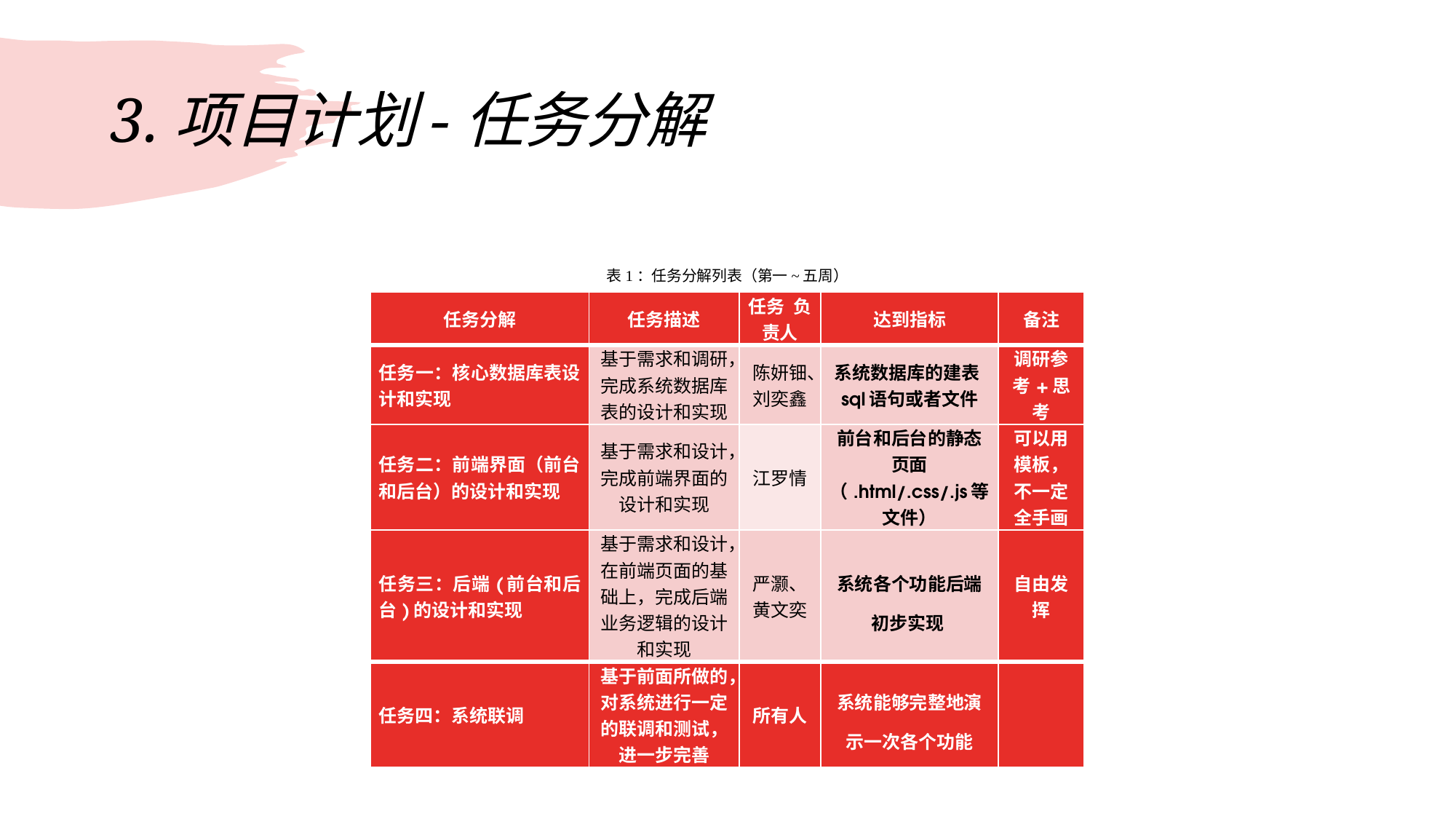

# 3.项目计划-任务分解
表1：任务分解列表（第一~五周）
| 任务分解 | 任务描述 | 任务 负责人 | 达到指标 | 备注 |
| --- | --- | --- | --- | --- |
| 任务一：核心数据库表设计和实现 | 基于需求和调研，完成系统数据库表的设计和实现 | 陈妍钿、刘奕鑫 | 系统数据库的建表sql语句或者文件 | 调研参考+思考 |
| 任务二：前端界面（前台和后台）的设计和实现 | 基于需求和设计，完成前端界面的设计和实现 | 江罗情 | 前台和后台的静态页面（.html/.css/.js等文件） | 可以用模板，不一定全手画 |
| 任务三：后端(前台和后台)的设计和实现 | 基于需求和设计，在前端页面的基础上，完成后端业务逻辑的设计和实现 | 严灏、黄文奕 | 系统各个功能后端初步实现 | 自由发挥 |
| 任务四：系统联调 | 基于前面所做的，对系统进行一定的联调和测试，进一步完善 | 所有人 | 系统能够完整地演示一次各个功能 |  |